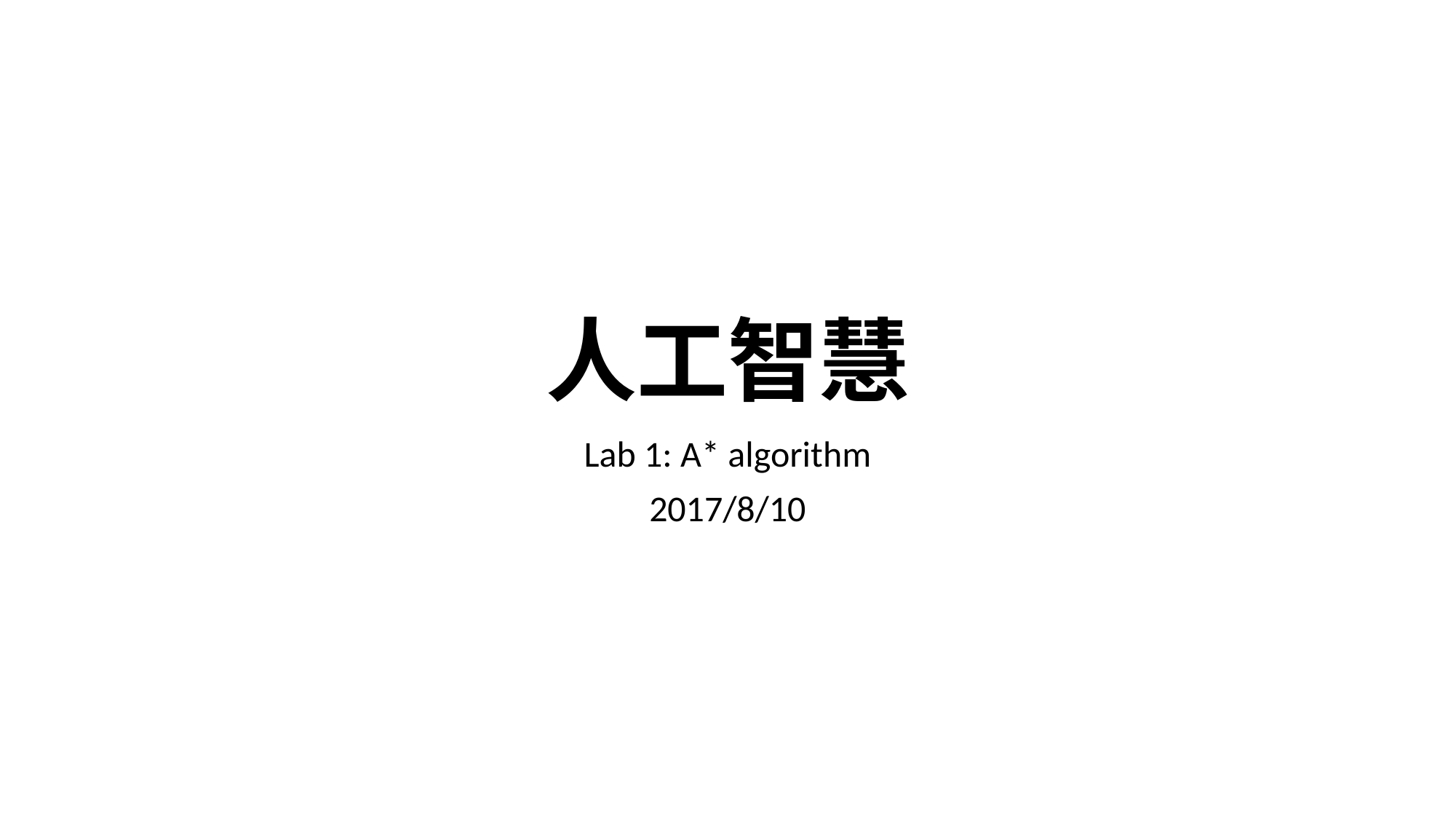

# 人工智慧
Lab 1: A* algorithm
2017/8/10